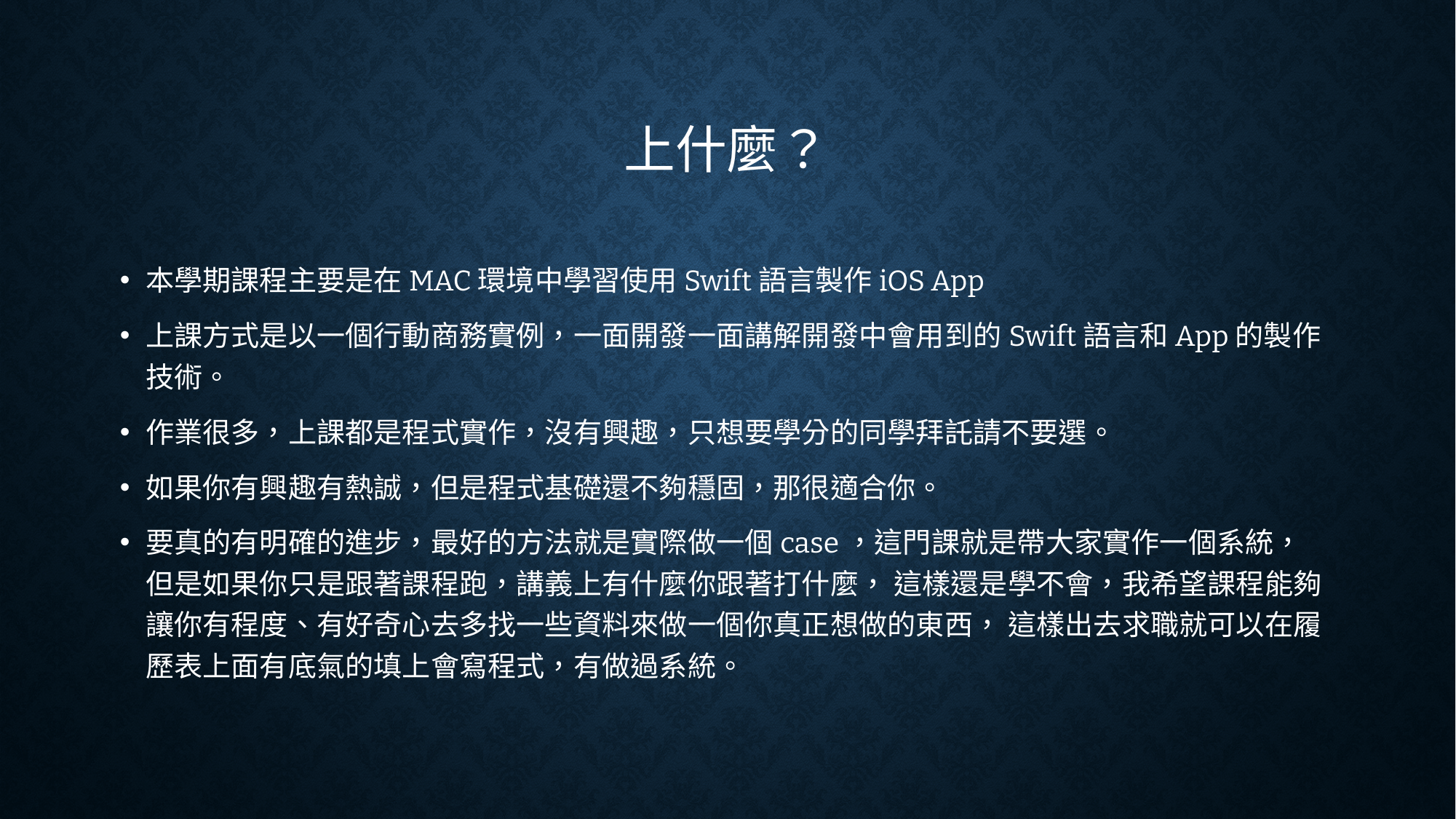

# 上什麼？
本學期課程主要是在MAC環境中學習使用Swift語言製作iOS App
上課方式是以一個行動商務實例，一面開發一面講解開發中會用到的Swift語言和App的製作技術。
作業很多，上課都是程式實作，沒有興趣，只想要學分的同學拜託請不要選。
如果你有興趣有熱誠，但是程式基礎還不夠穩固，那很適合你。
要真的有明確的進步，最好的方法就是實際做一個case，這門課就是帶大家實作一個系統， 但是如果你只是跟著課程跑，講義上有什麼你跟著打什麼， 這樣還是學不會，我希望課程能夠讓你有程度、有好奇心去多找一些資料來做一個你真正想做的東西， 這樣出去求職就可以在履歷表上面有底氣的填上會寫程式，有做過系統。